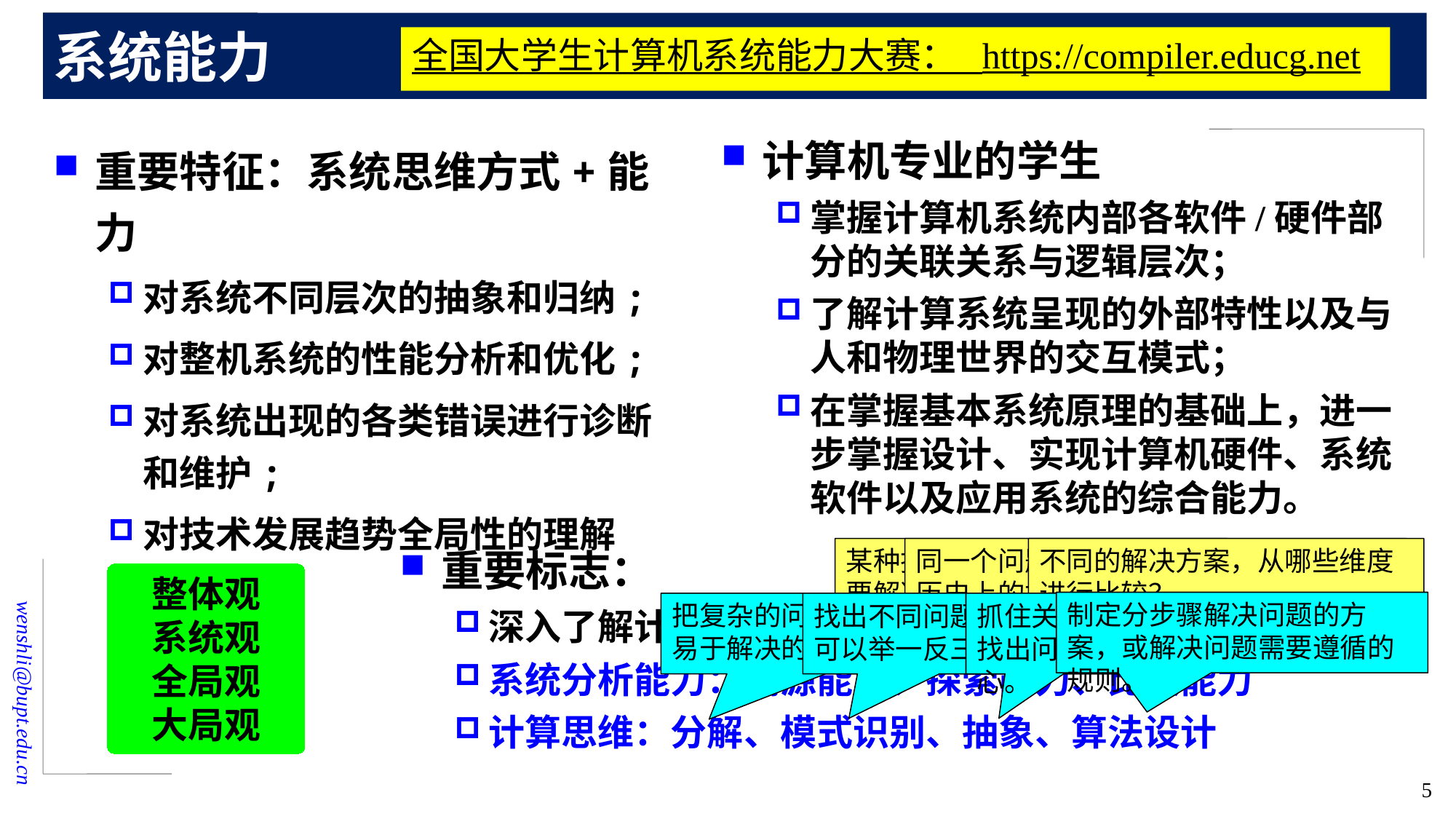

# 系统能力
全国大学生计算机系统能力大赛：   https://compiler.educg.net
重要特征：系统思维方式+能力
对系统不同层次的抽象和归纳;
对整机系统的性能分析和优化;
对系统出现的各类错误进行诊断和维护;
对技术发展趋势全局性的理解等。
计算机专业的学生
掌握计算机系统内部各软件/硬件部分的关联关系与逻辑层次；
了解计算系统呈现的外部特性以及与人和物理世界的交互模式；
在掌握基本系统原理的基础上，进一步掌握设计、实现计算机硬件、系统软件以及应用系统的综合能力。
重要标志：
深入了解计算机系统
系统分析能力：溯源能力、探索能力、比较能力
计算思维：分解、模式识别、抽象、算法设计
某种技术产生的原因和背景？
要解决的问题？问题的本质？

同一个问题，有哪些可能的解决方案？历史上的探索/理论探索？
不同的解决方案，从哪些维度进行比较？
整体观
系统观
全局观
大局观
制定分步骤解决问题的方案，或解决问题需要遵循的规则。
把复杂的问题分解成简单的，易于解决的小问题。
找出不同问题的共同点，
可以举一反三。
抓住关键信息，找出问题的核心。
5